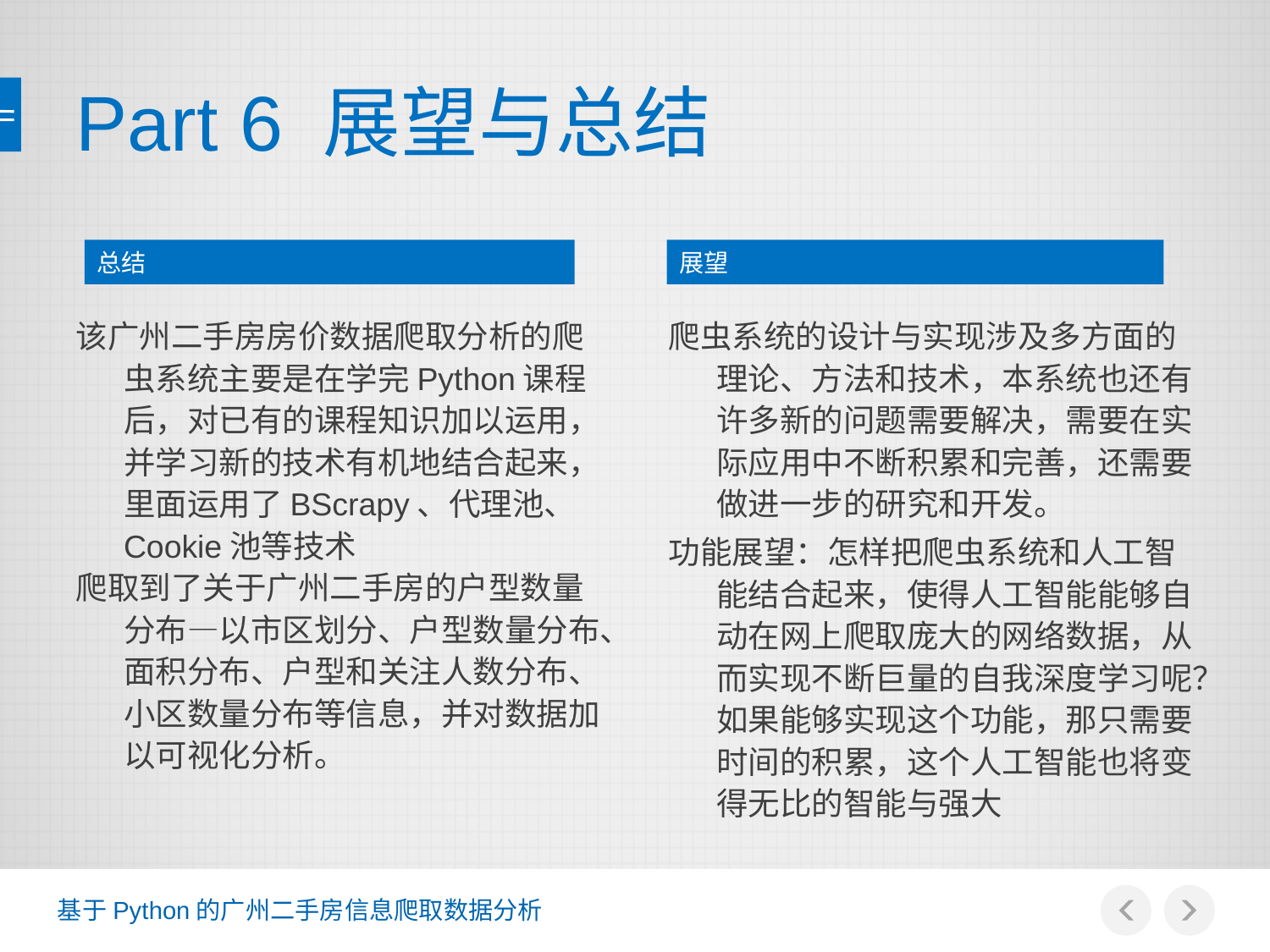

# Part 6 展望与总结
总结
展望
该广州二手房房价数据爬取分析的爬虫系统主要是在学完Python课程后，对已有的课程知识加以运用，并学习新的技术有机地结合起来，里面运用了BScrapy、代理池、Cookie池等技术
爬取到了关于广州二手房的户型数量分布—以市区划分、户型数量分布、面积分布、户型和关注人数分布、小区数量分布等信息，并对数据加以可视化分析。
爬虫系统的设计与实现涉及多方面的理论、方法和技术，本系统也还有许多新的问题需要解决，需要在实际应用中不断积累和完善，还需要做进一步的研究和开发。
功能展望：怎样把爬虫系统和人工智能结合起来，使得人工智能能够自动在网上爬取庞大的网络数据，从而实现不断巨量的自我深度学习呢？如果能够实现这个功能，那只需要时间的积累，这个人工智能也将变得无比的智能与强大

基于Python的广州二手房信息爬取数据分析